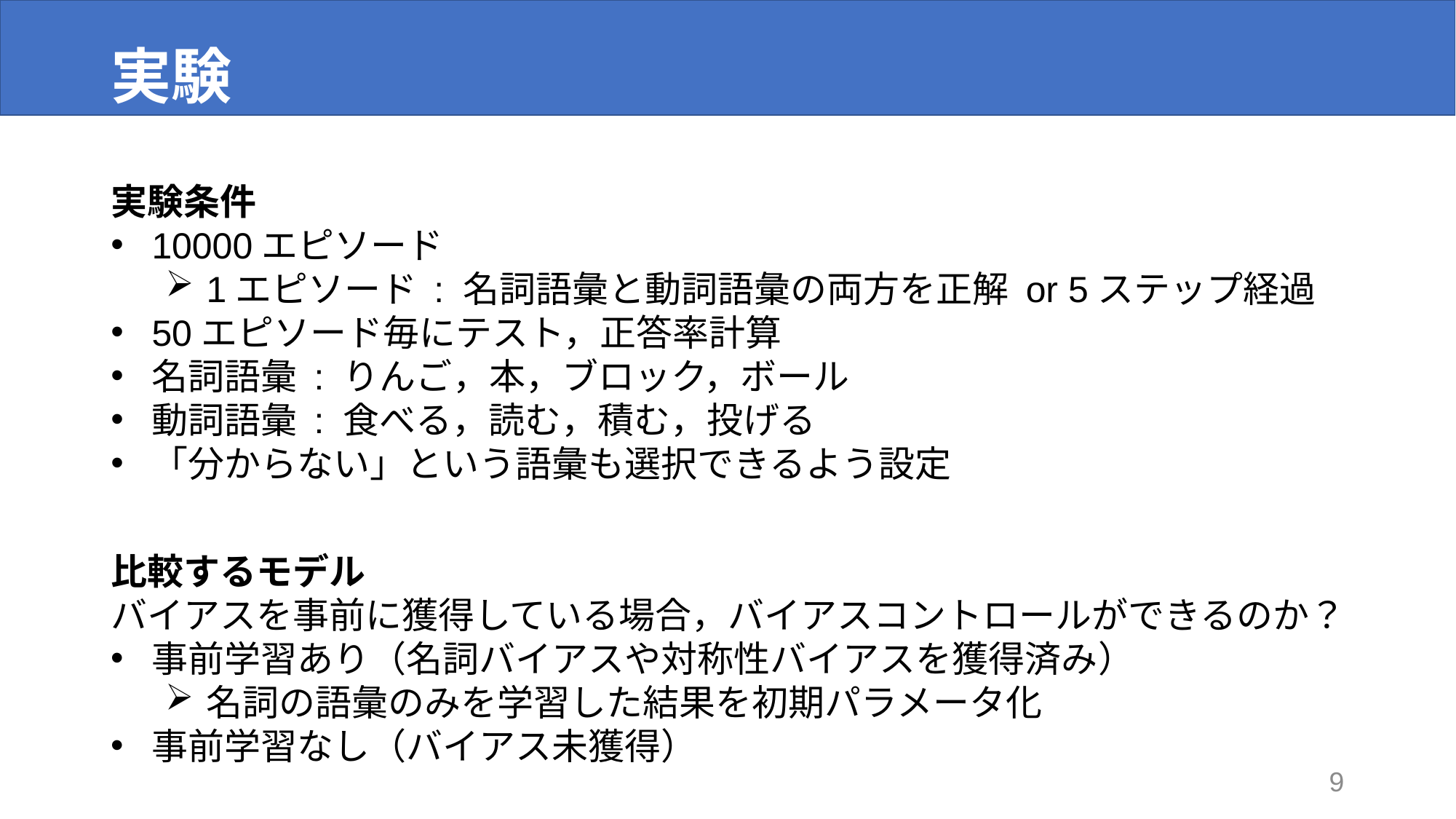

# 実験
実験条件
10000エピソード
1エピソード : 名詞語彙と動詞語彙の両方を正解 or 5ステップ経過
50エピソード毎にテスト，正答率計算
名詞語彙 : りんご，本，ブロック，ボール
動詞語彙 : 食べる，読む，積む，投げる
「分からない」という語彙も選択できるよう設定

比較するモデル
バイアスを事前に獲得している場合，バイアスコントロールができるのか？
事前学習あり（名詞バイアスや対称性バイアスを獲得済み）
名詞の語彙のみを学習した結果を初期パラメータ化
事前学習なし（バイアス未獲得）

9